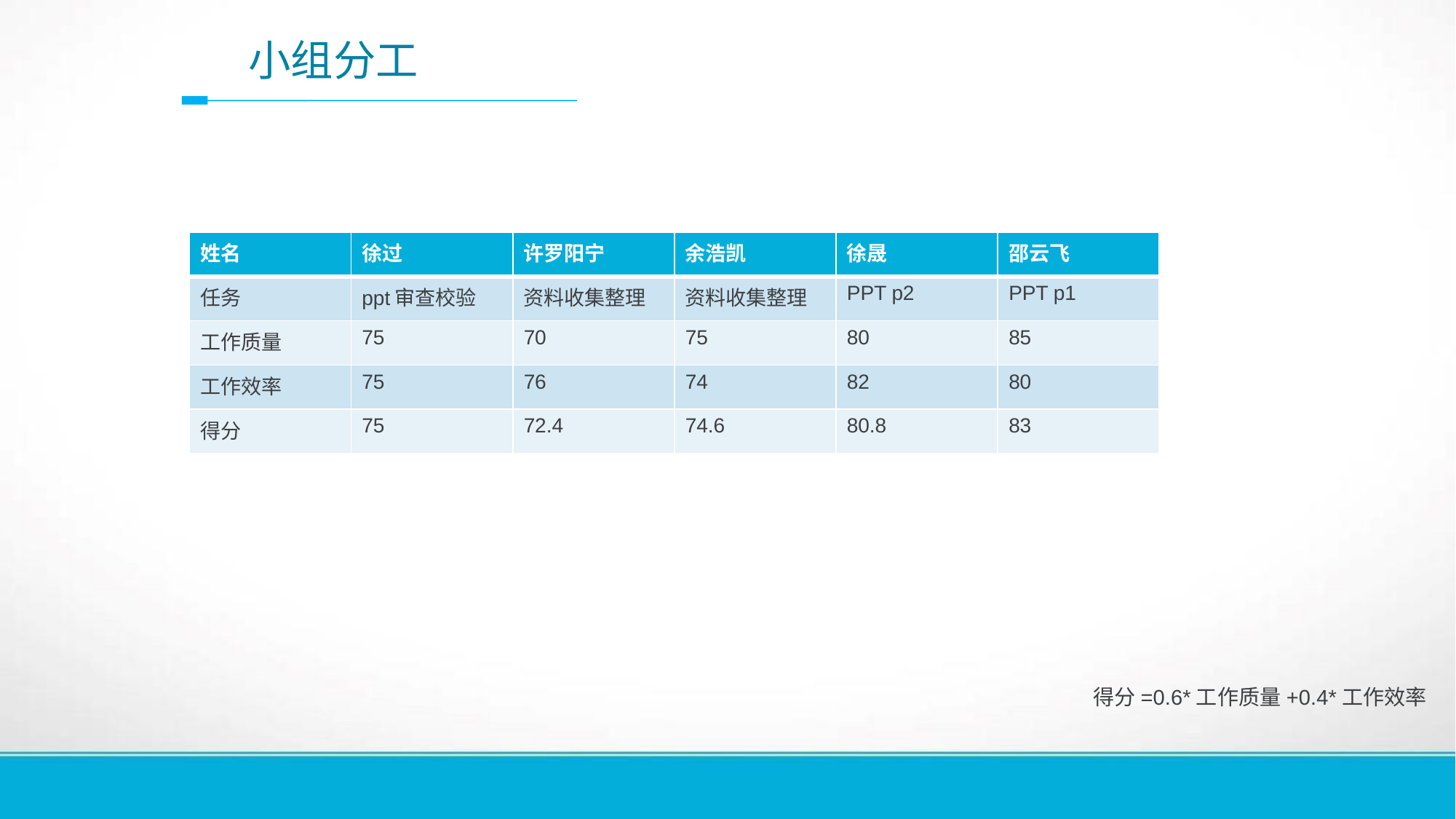

# 小组分工
| 姓名 | 徐过 | 许罗阳宁 | 余浩凯 | 徐晟 | 邵云飞 |
| --- | --- | --- | --- | --- | --- |
| 任务 | ppt审查校验 | 资料收集整理 | 资料收集整理 | PPT p2 | PPT p1 |
| 工作质量 | 75 | 70 | 75 | 80 | 85 |
| 工作效率 | 75 | 76 | 74 | 82 | 80 |
| 得分 | 75 | 72.4 | 74.6 | 80.8 | 83 |
得分=0.6*工作质量+0.4*工作效率